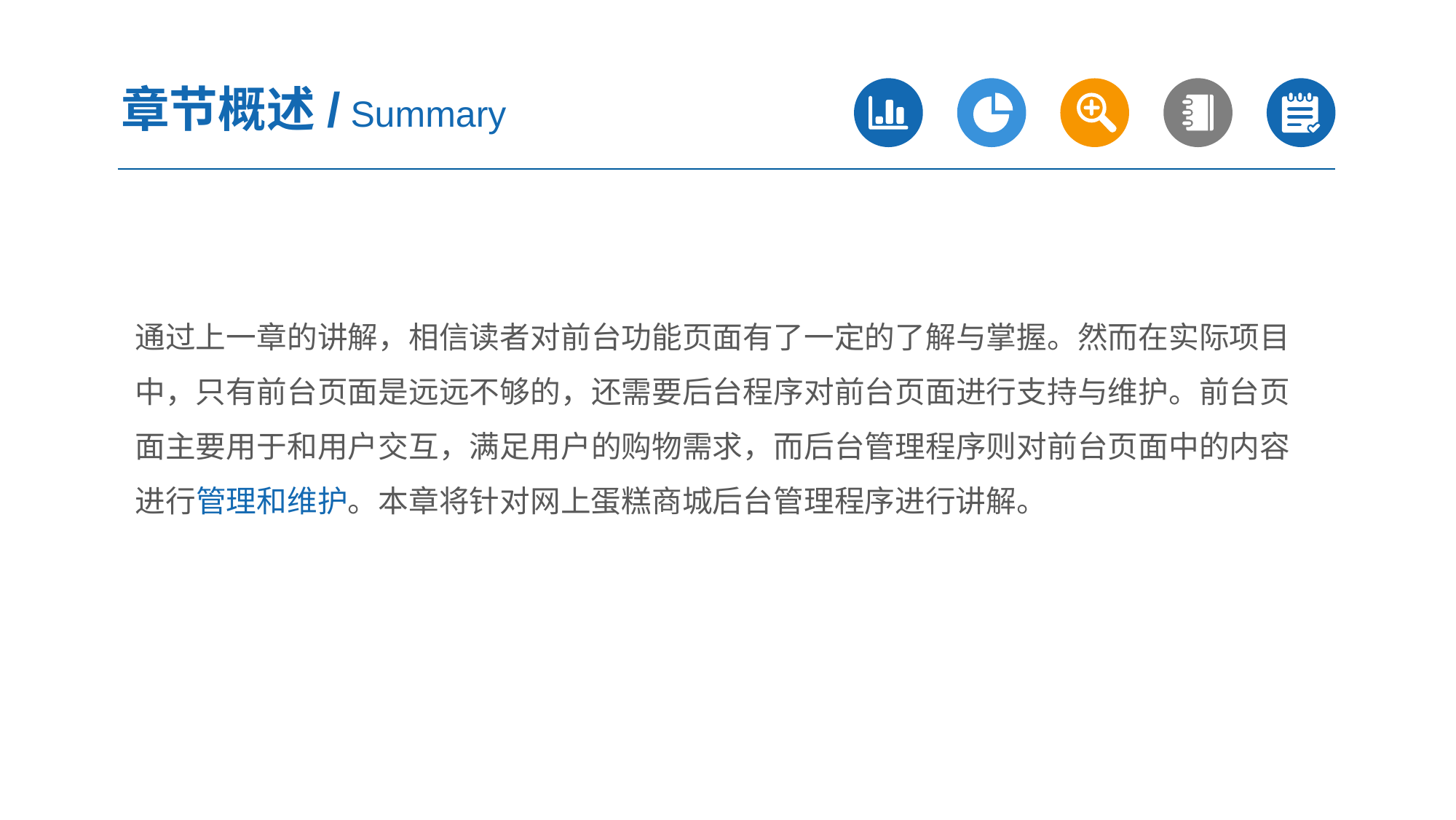

章节概述/ Summary
通过上一章的讲解，相信读者对前台功能页面有了一定的了解与掌握。然而在实际项目中，只有前台页面是远远不够的，还需要后台程序对前台页面进行支持与维护。前台页面主要用于和用户交互，满足用户的购物需求，而后台管理程序则对前台页面中的内容进行管理和维护。本章将针对网上蛋糕商城后台管理程序进行讲解。